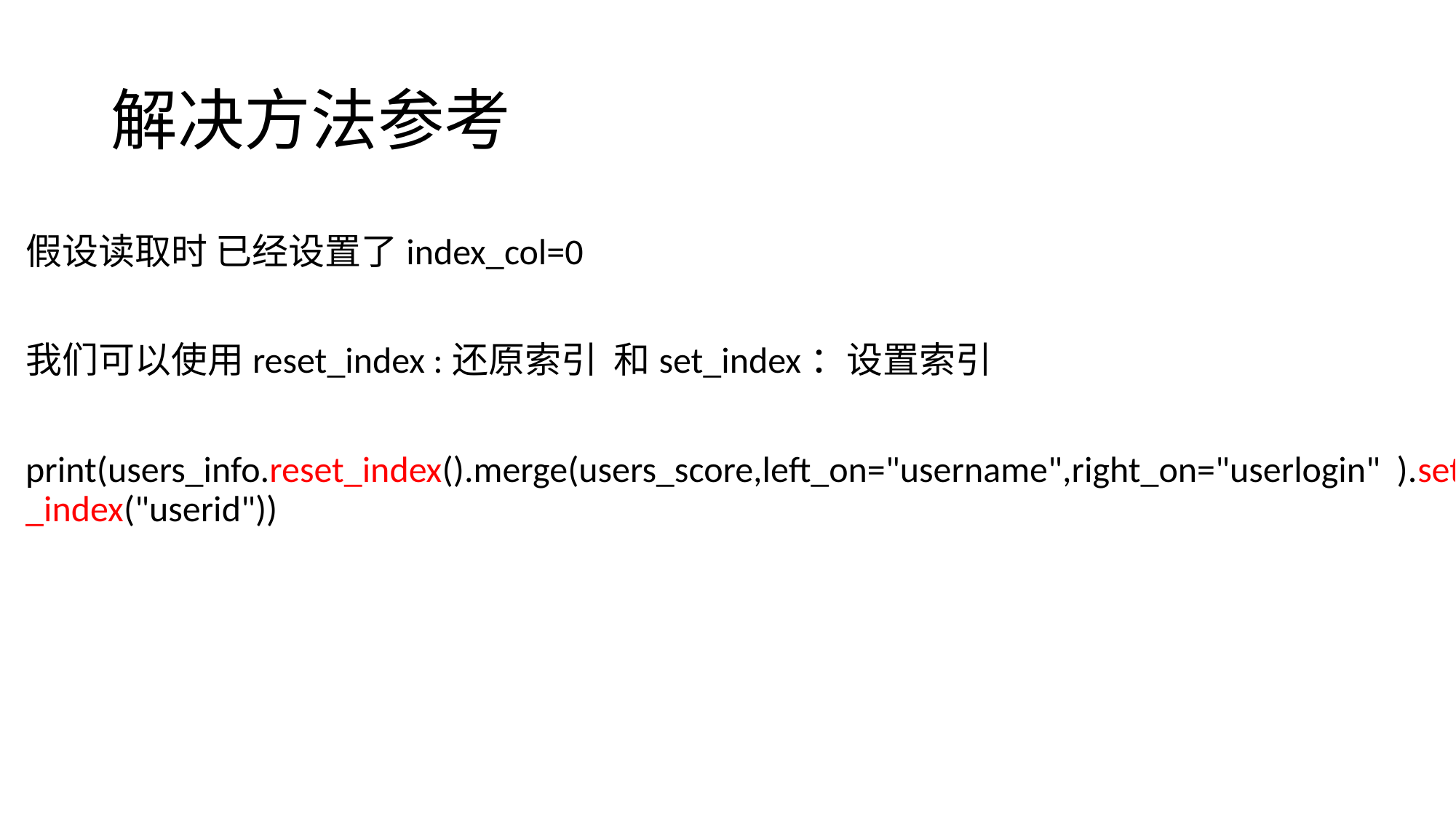

# 解决方法参考

假设读取时 已经设置了index_col=0

我们可以使用reset_index :还原索引  和set_index：设置索引

print(users_info.reset_index().merge(users_score,left_on="username",right_on="userlogin"  ).set_index("userid"))